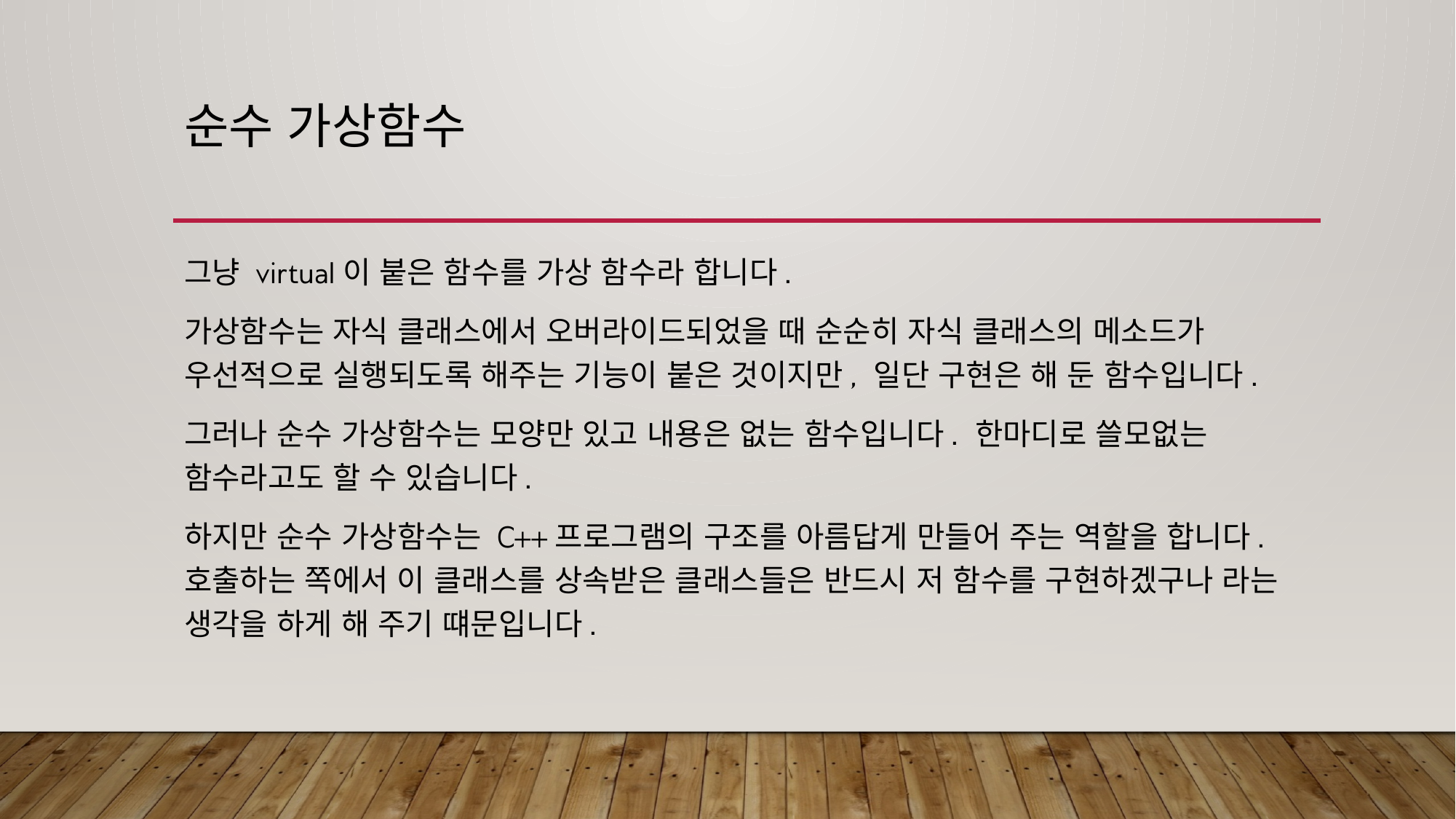

# 순수 가상함수
그냥 virtual이 붙은 함수를 가상 함수라 합니다.
가상함수는 자식 클래스에서 오버라이드되었을 때 순순히 자식 클래스의 메소드가 우선적으로 실행되도록 해주는 기능이 붙은 것이지만, 일단 구현은 해 둔 함수입니다.
그러나 순수 가상함수는 모양만 있고 내용은 없는 함수입니다. 한마디로 쓸모없는 함수라고도 할 수 있습니다.
하지만 순수 가상함수는 C++프로그램의 구조를 아름답게 만들어 주는 역할을 합니다. 호출하는 쪽에서 이 클래스를 상속받은 클래스들은 반드시 저 함수를 구현하겠구나 라는 생각을 하게 해 주기 떄문입니다.